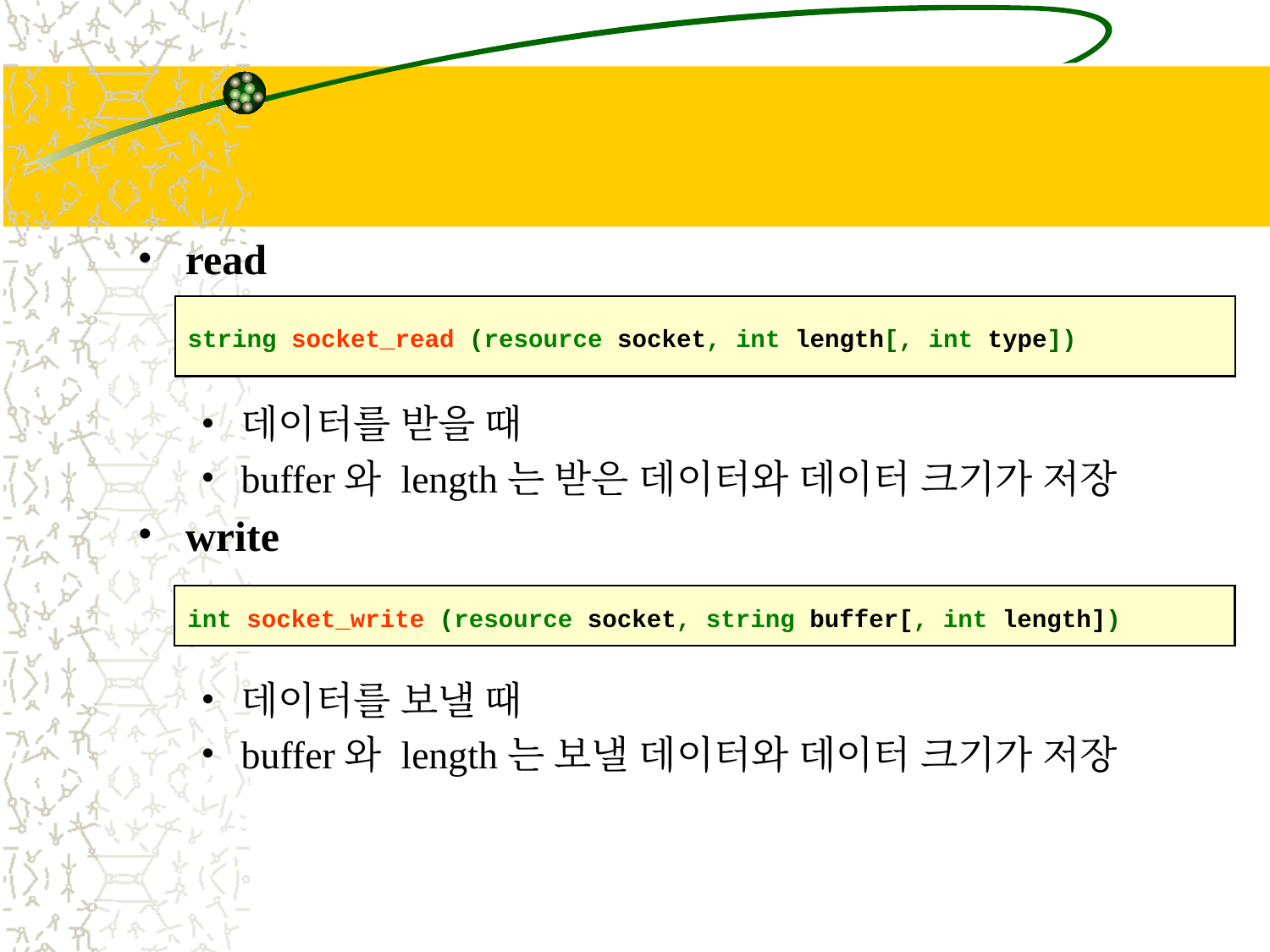

#
read

데이터를 받을 때
buffer와 length는 받은 데이터와 데이터 크기가 저장
write

데이터를 보낼 때
buffer와 length는 보낼 데이터와 데이터 크기가 저장
string socket_read (resource socket, int length[, int type])
int socket_write (resource socket, string buffer[, int length])